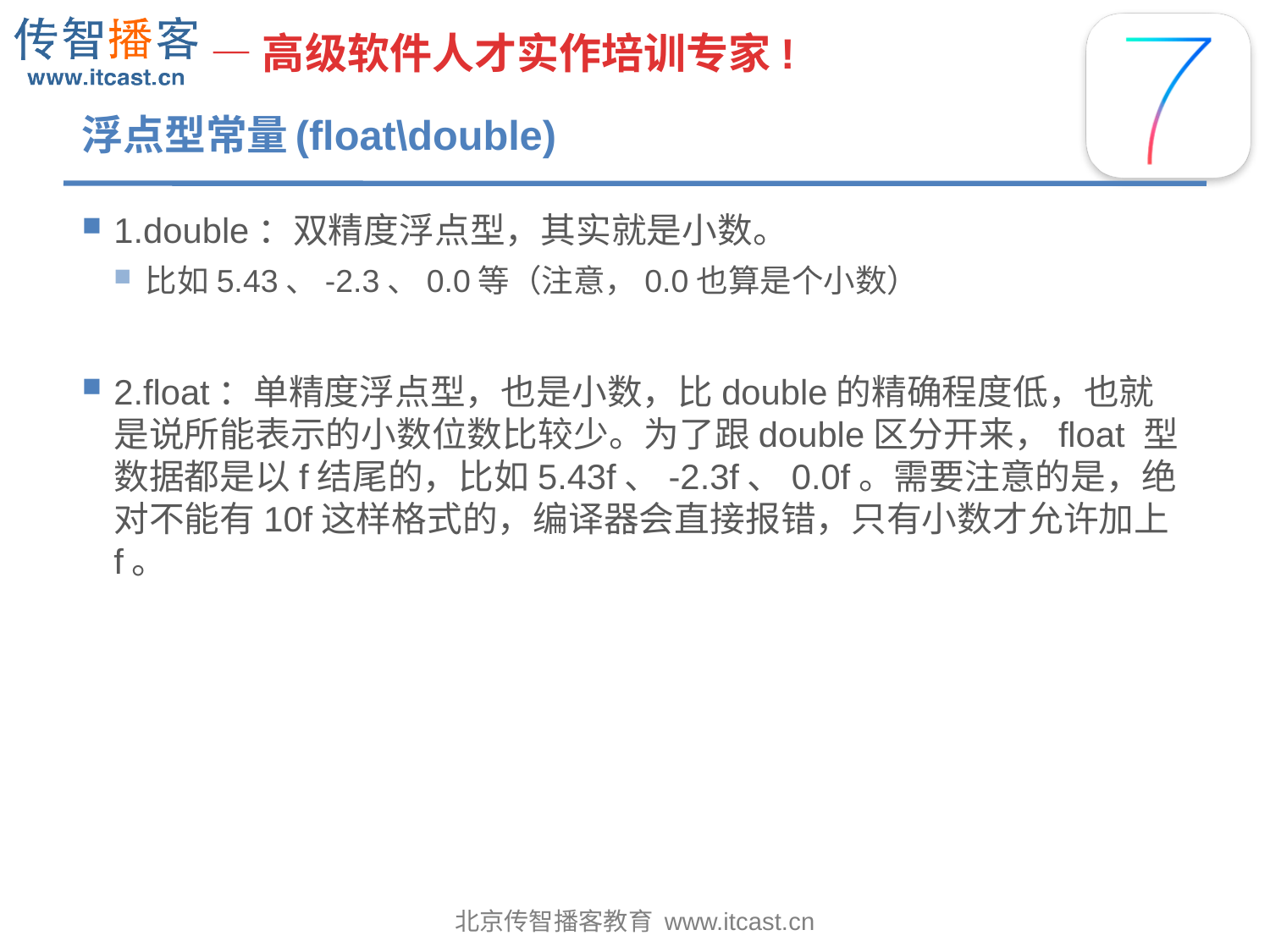

# 浮点型常量(float\double)
1.double：双精度浮点型，其实就是小数。
比如5.43、-2.3、0.0等（注意，0.0也算是个小数）

2.float：单精度浮点型，也是小数，比double的精确程度低，也就是说所能表示的小数位数比较少。为了跟double区分开来，float 型数据都是以f结尾的，比如5.43f、-2.3f、0.0f。需要注意的是，绝对不能有10f这样格式的，编译器会直接报错，只有小数才允许加上f。